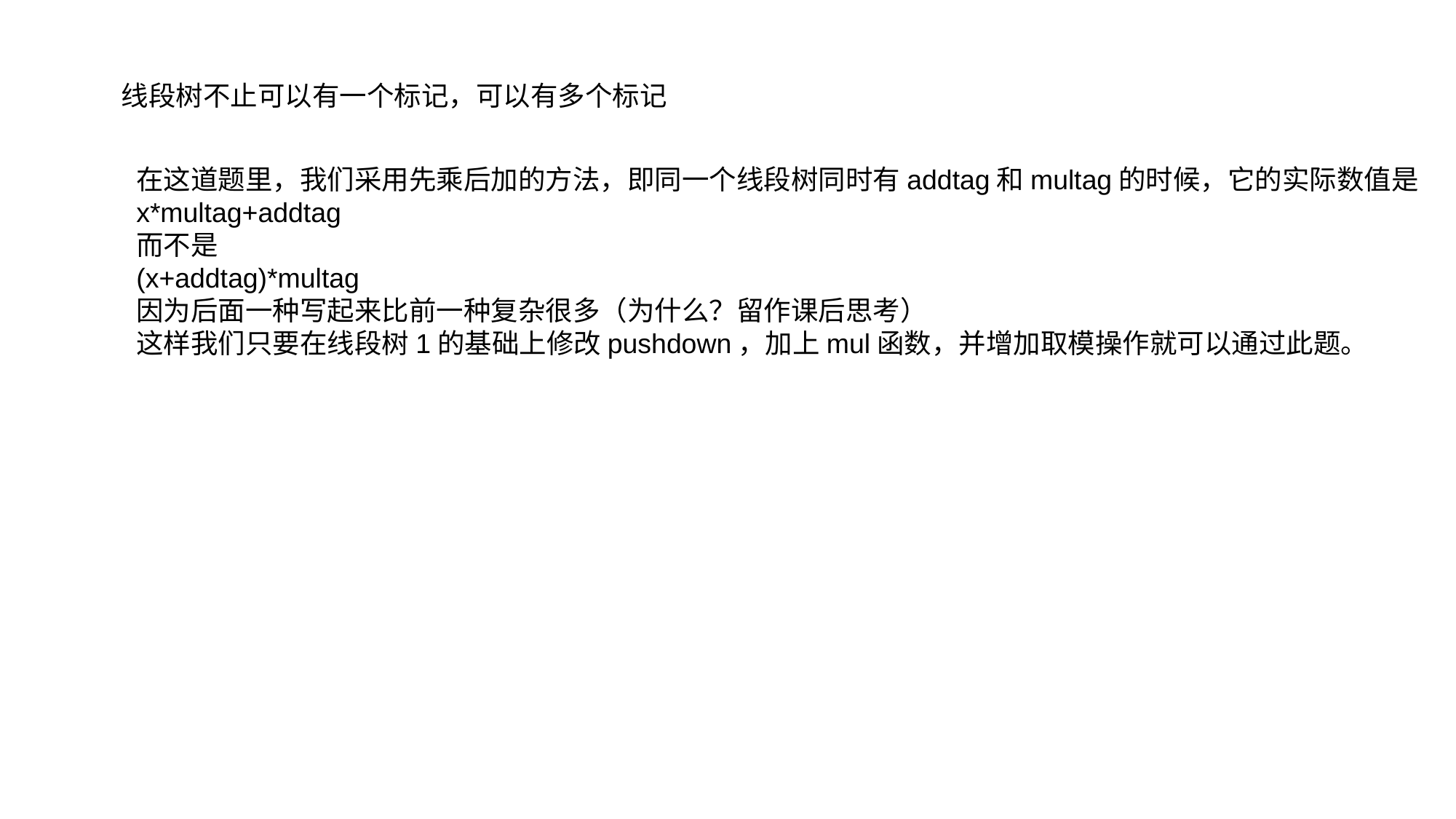

线段树不止可以有一个标记，可以有多个标记
在这道题里，我们采用先乘后加的方法，即同一个线段树同时有addtag和multag的时候，它的实际数值是
x*multag+addtag
而不是
(x+addtag)*multag
因为后面一种写起来比前一种复杂很多（为什么？留作课后思考）
这样我们只要在线段树1的基础上修改pushdown，加上mul函数，并增加取模操作就可以通过此题。